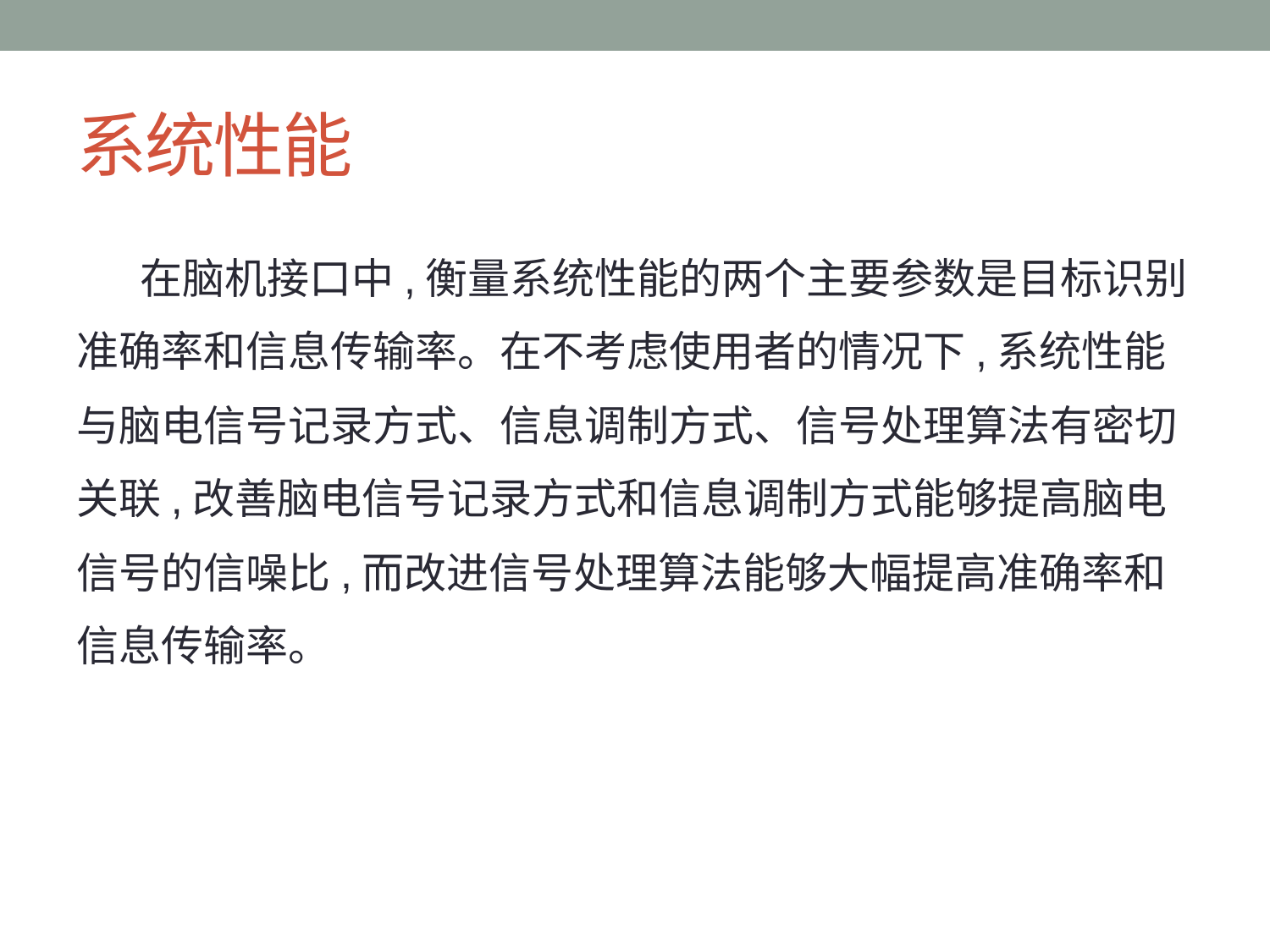

# 系统性能
在脑机接口中,衡量系统性能的两个主要参数是目标识别准确率和信息传输率。在不考虑使用者的情况下,系统性能与脑电信号记录方式、信息调制方式、信号处理算法有密切关联,改善脑电信号记录方式和信息调制方式能够提高脑电信号的信噪比,而改进信号处理算法能够大幅提高准确率和信息传输率。